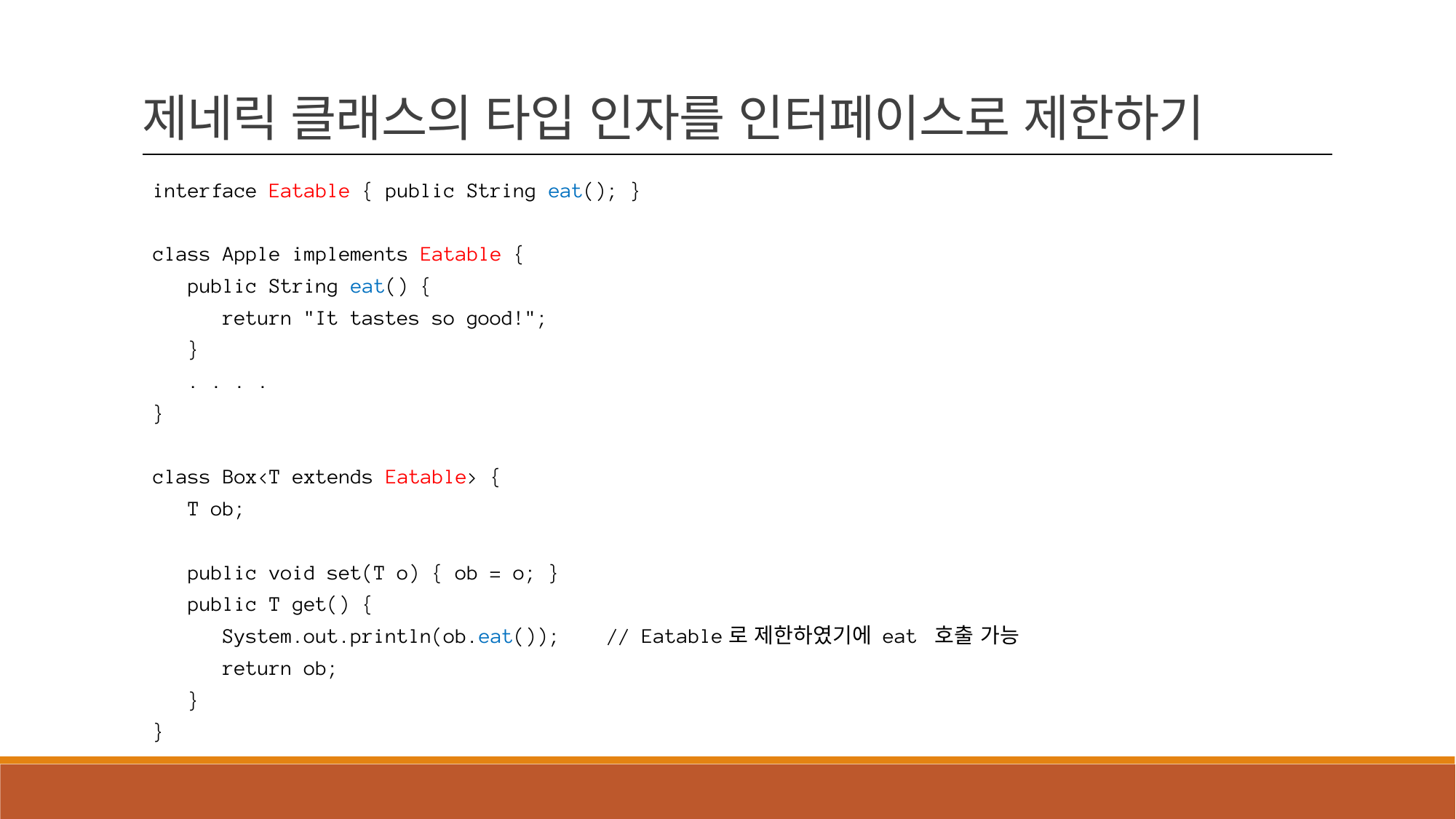

제네릭 클래스의 타입 인자를 인터페이스로 제한하기
interface Eatable { public String eat(); }

class Apple implements Eatable {
   public String eat() {
      return "It tastes so good!";
   }
   . . . .
}

class Box<T extends Eatable> {
   T ob;

   public void set(T o) { ob = o; }
   public T get() {
      System.out.println(ob.eat());    // Eatable로 제한하였기에 eat 호출 가능
      return ob;
   }
}